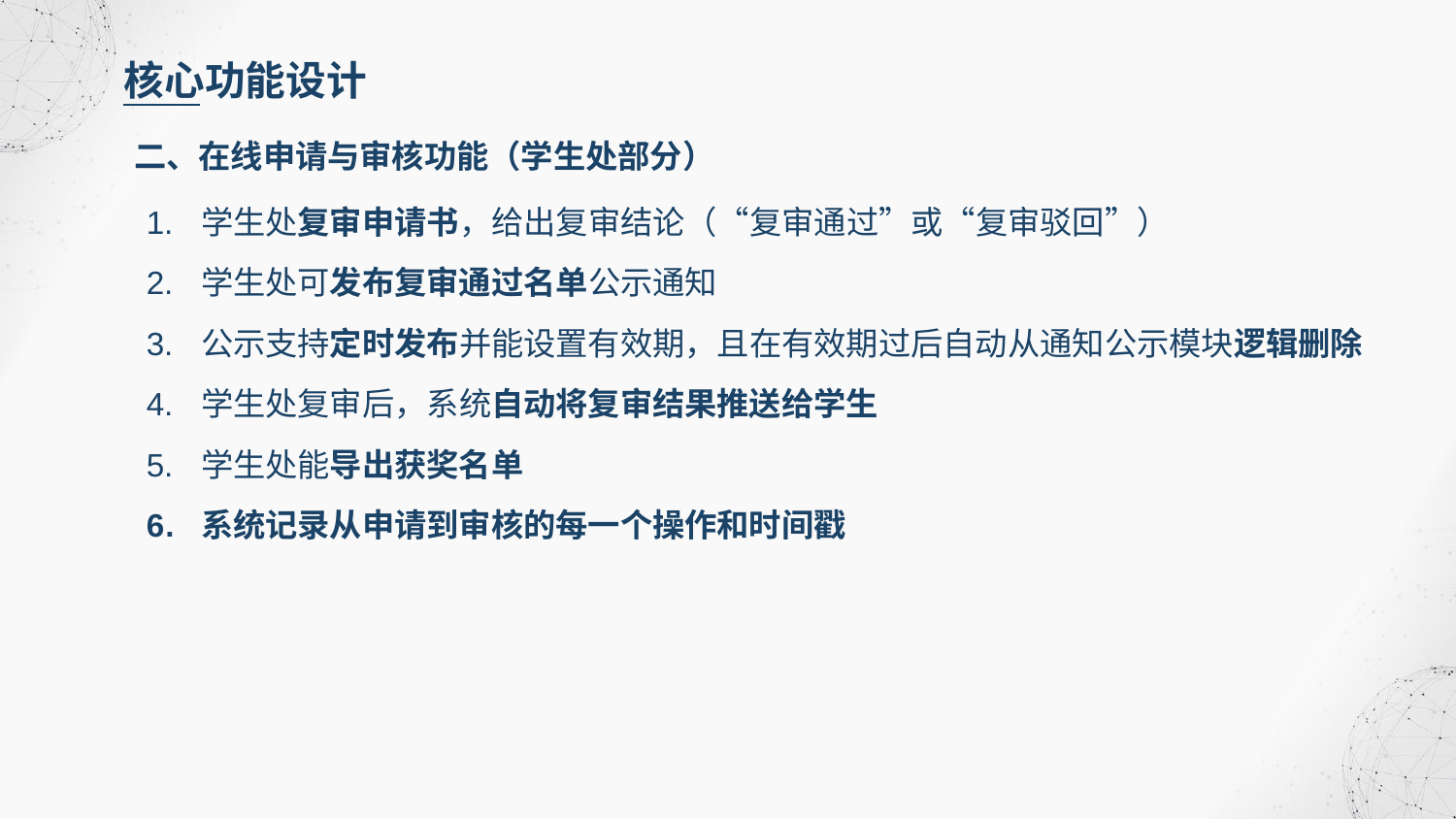

核心功能设计
二、在线申请与审核功能（学生处部分）
学生处复审申请书，给出复审结论（“复审通过”或“复审驳回”）
学生处可发布复审通过名单公示通知
公示支持定时发布并能设置有效期，且在有效期过后自动从通知公示模块逻辑删除
学生处复审后，系统自动将复审结果推送给学生
学生处能导出获奖名单
系统记录从申请到审核的每一个操作和时间戳